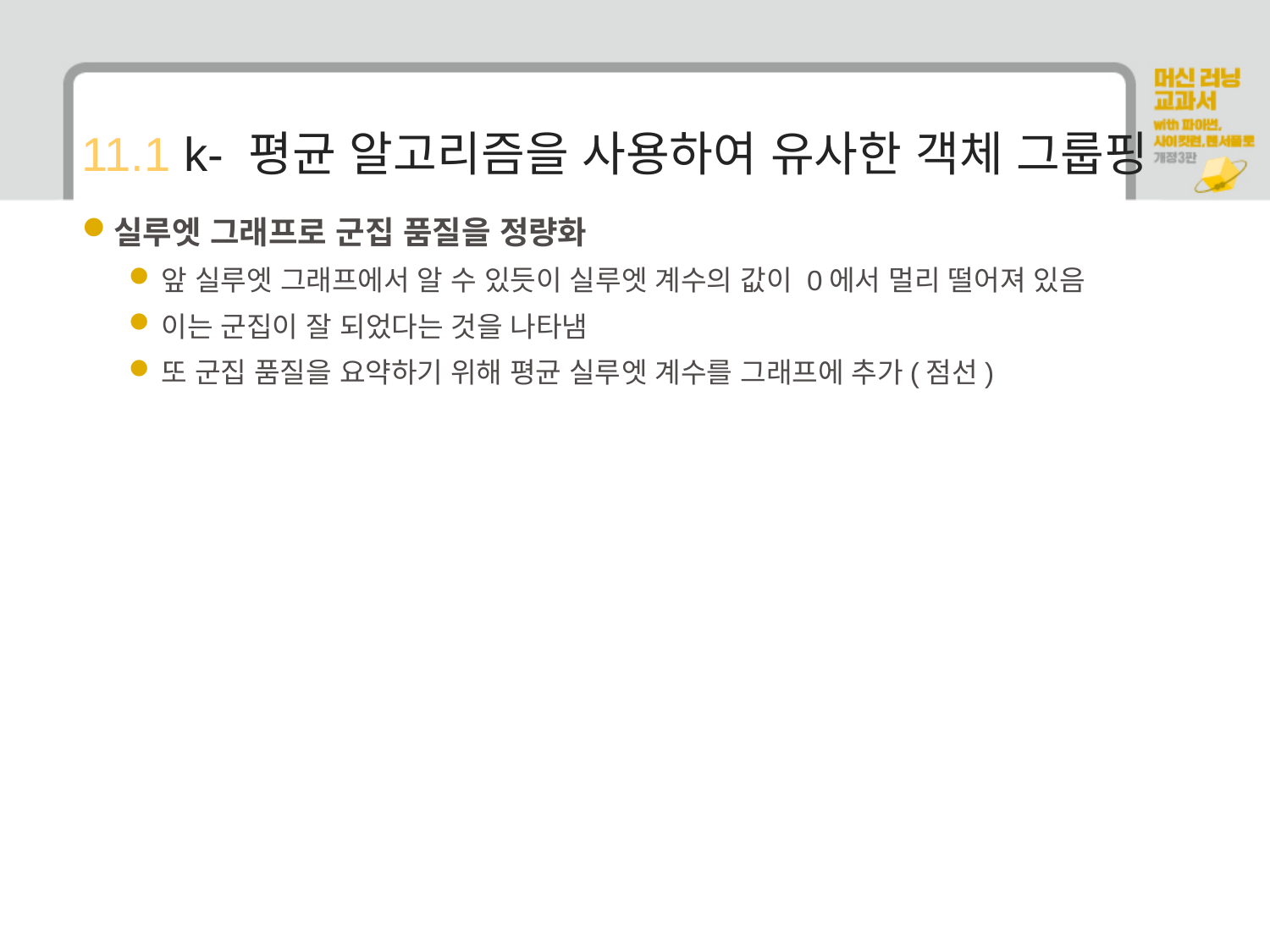

# 11.1 k- 평균 알고리즘을 사용하여 유사한 객체 그룹핑
실루엣 그래프로 군집 품질을 정량화
앞 실루엣 그래프에서 알 수 있듯이 실루엣 계수의 값이 0에서 멀리 떨어져 있음
이는 군집이 잘 되었다는 것을 나타냄
또 군집 품질을 요약하기 위해 평균 실루엣 계수를 그래프에 추가(점선)